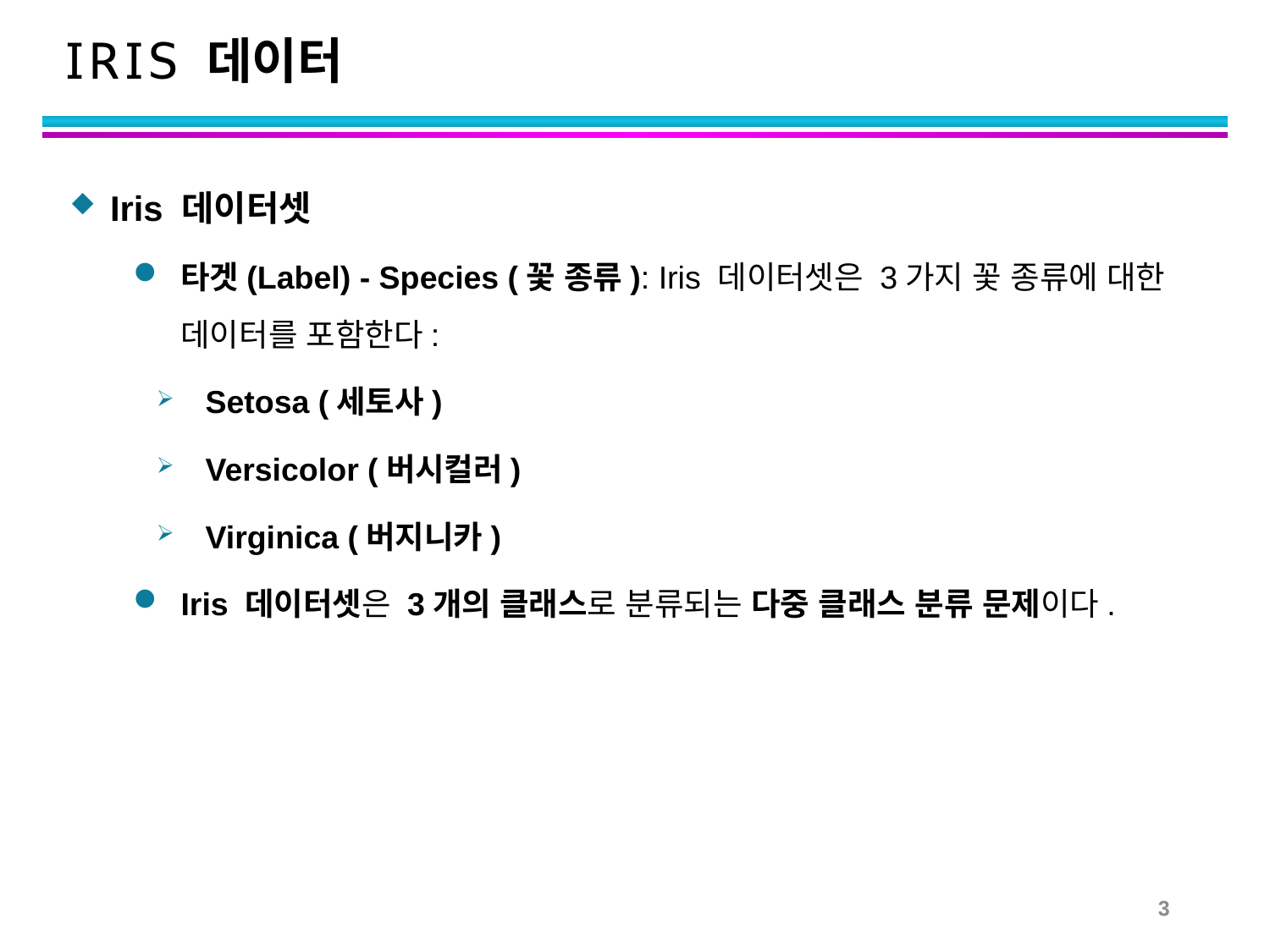

# IRIS 데이터
Iris 데이터셋
타겟(Label) - Species (꽃 종류): Iris 데이터셋은 3가지 꽃 종류에 대한 데이터를 포함한다:
 Setosa (세토사)
 Versicolor (버시컬러)
 Virginica (버지니카)
Iris 데이터셋은 3개의 클래스로 분류되는 다중 클래스 분류 문제이다.

3